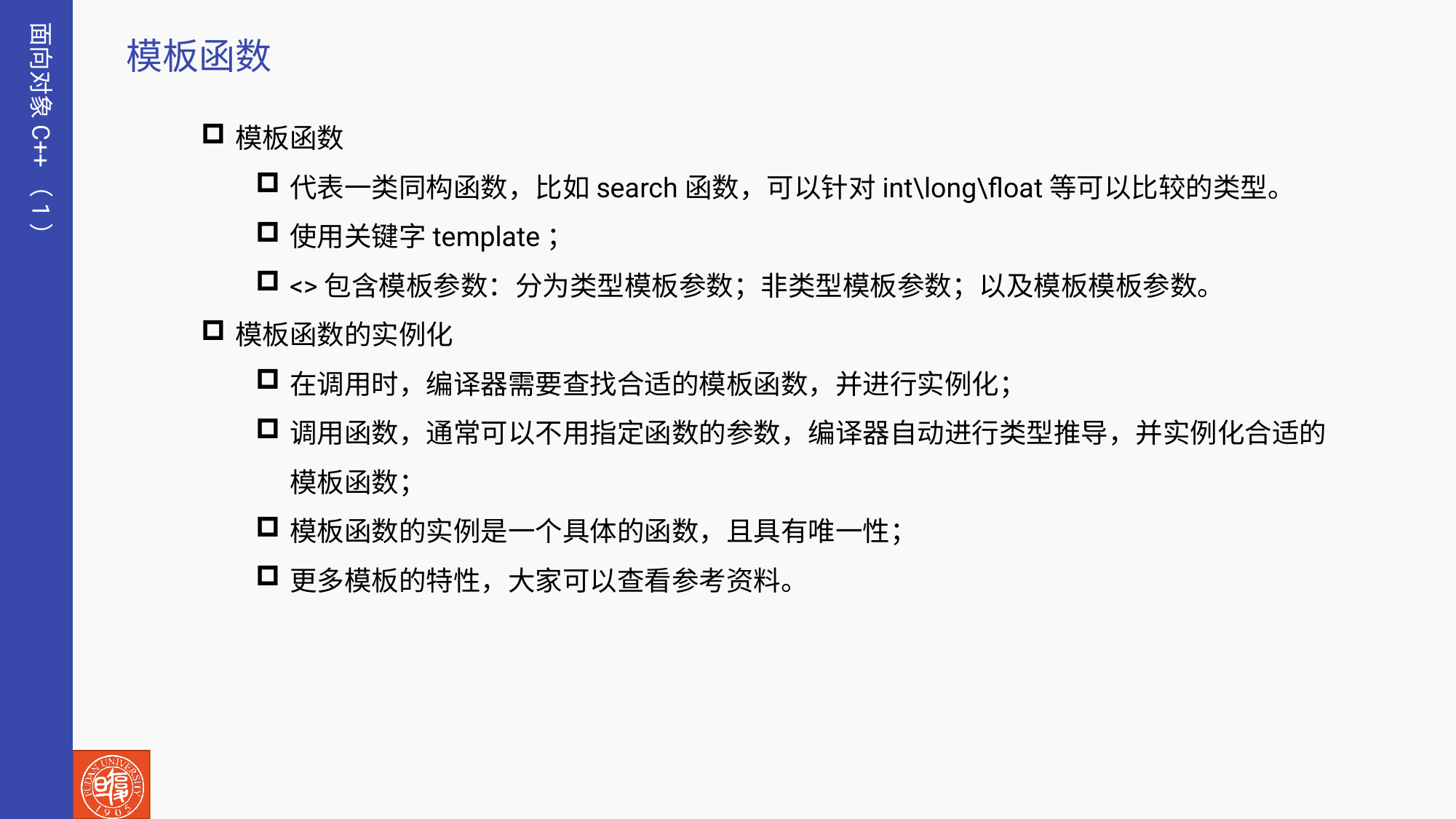

面向对象C++（1）
模板函数
模板函数
代表一类同构函数，比如search函数，可以针对int\long\float等可以比较的类型。
使用关键字template；
<>包含模板参数：分为类型模板参数；非类型模板参数；以及模板模板参数。
模板函数的实例化
在调用时，编译器需要查找合适的模板函数，并进行实例化；
调用函数，通常可以不用指定函数的参数，编译器自动进行类型推导，并实例化合适的模板函数；
模板函数的实例是一个具体的函数，且具有唯一性；
更多模板的特性，大家可以查看参考资料。